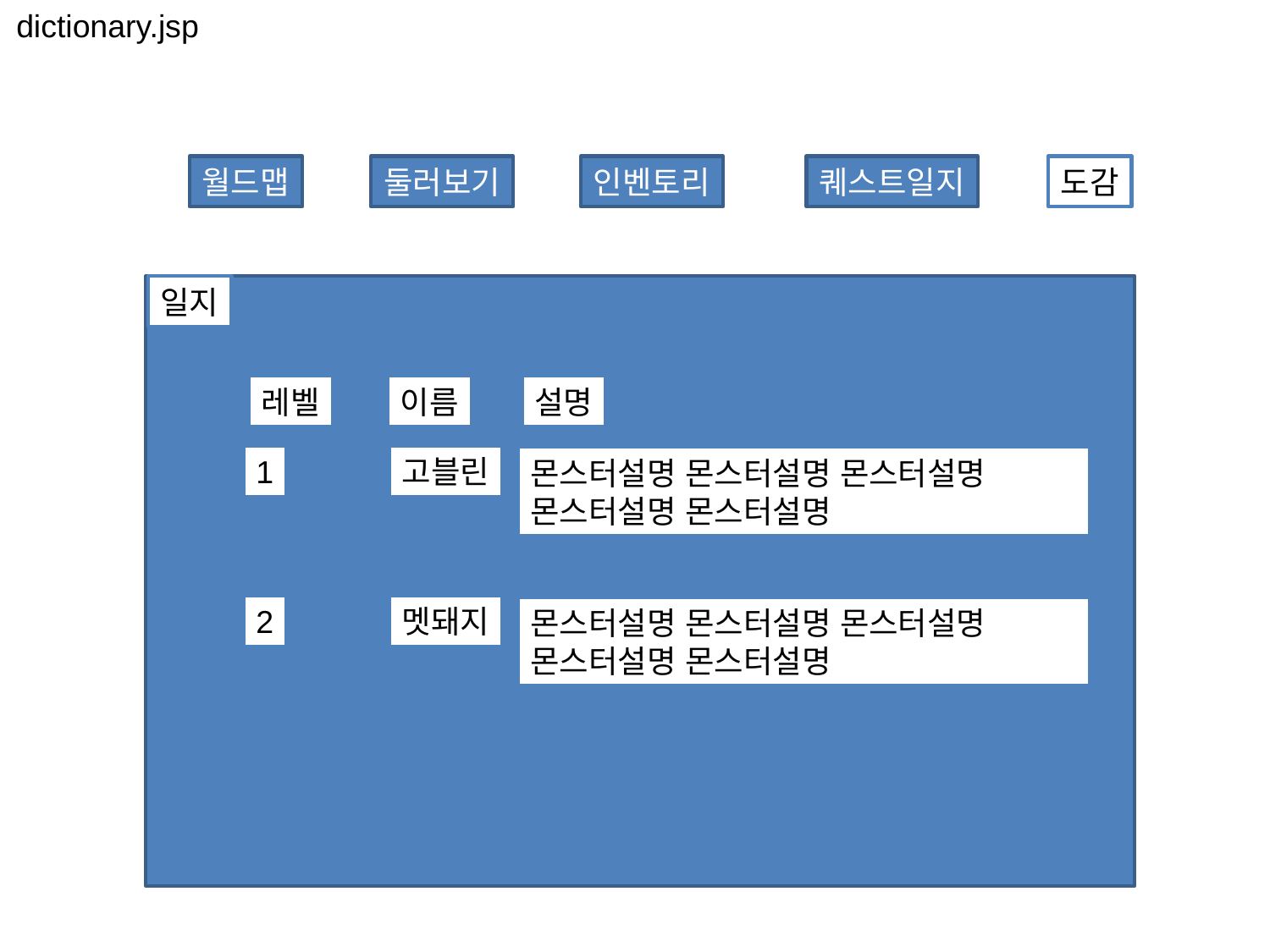

dictionary.jsp
월드맵
둘러보기
인벤토리
퀘스트일지
도감
일지

레벨
이름
설명
1
고블린
몬스터설명 몬스터설명 몬스터설명 몬스터설명 몬스터설명
2
멧돼지
몬스터설명 몬스터설명 몬스터설명 몬스터설명 몬스터설명